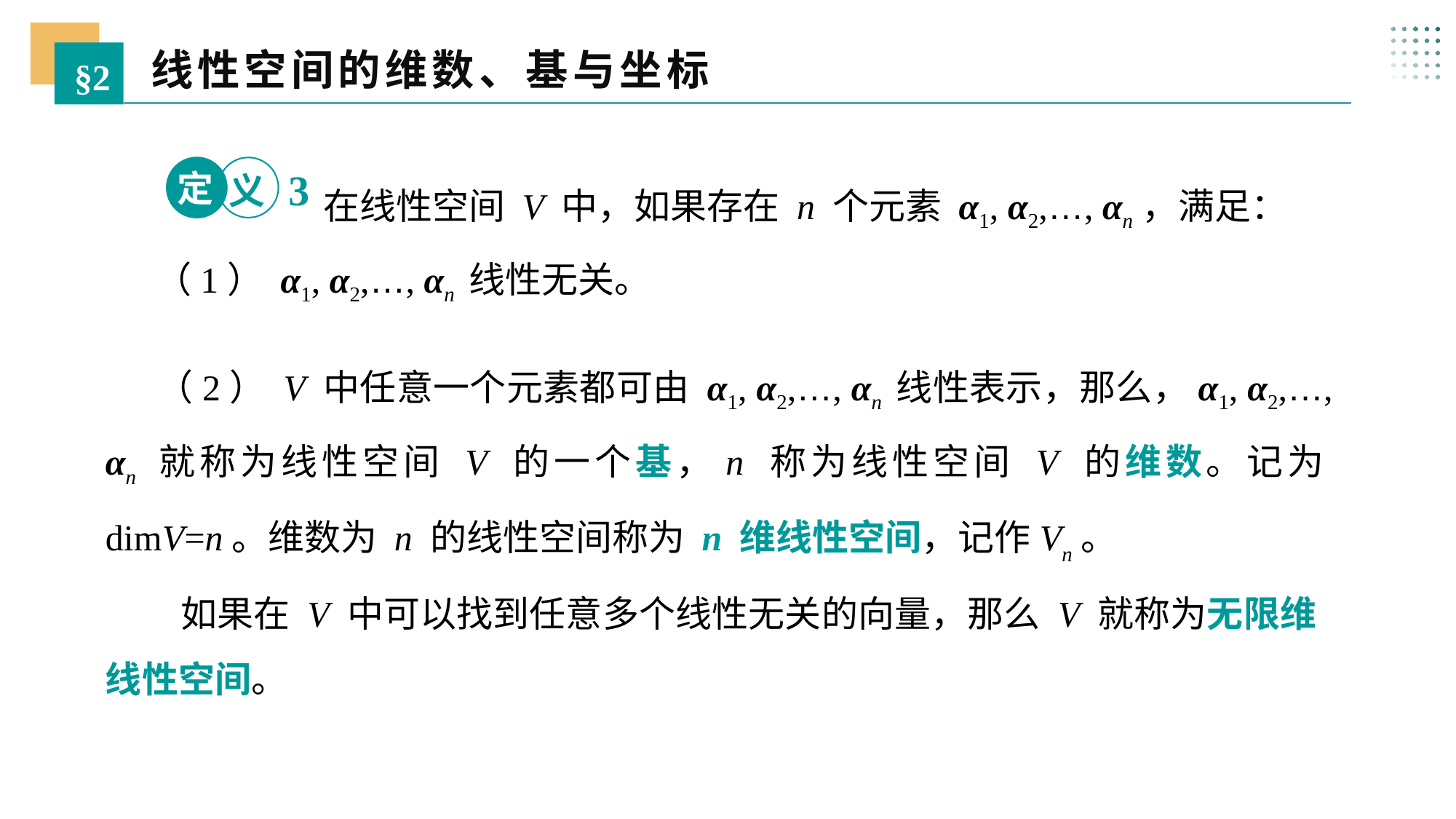

线性空间的维数、基与坐标
§2
                           在线性空间 V 中，如果存在 n 个元素 α1, α2,…, αn，满足：

定

3
义
     （1） α1, α2,…, αn 线性无关。
     （2） V 中任意一个元素都可由 α1, α2,…, αn 线性表示，那么，α1, α2,…, αn 就称为线性空间 V 的一个基，n 称为线性空间 V 的维数。记为dimV=n。维数为 n 的线性空间称为 n 维线性空间，记作Vn。
        如果在 V 中可以找到任意多个线性无关的向量，那么 V 就称为无限维线性空间。